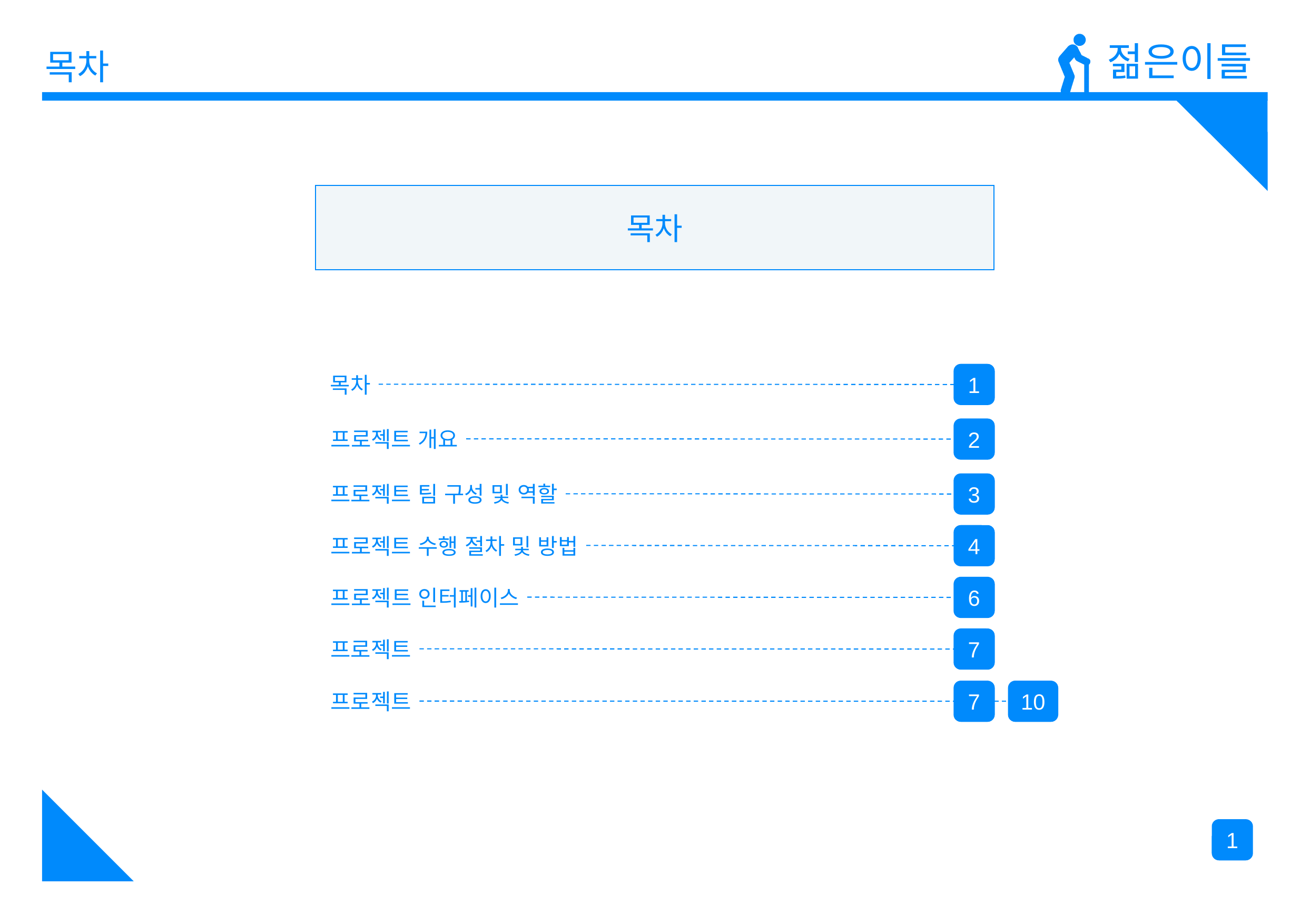

목차
목차
1
목차
2
프로젝트 개요
3
프로젝트 팀 구성 및 역할
4
프로젝트 수행 절차 및 방법
6
프로젝트 인터페이스
7
프로젝트
7
10
프로젝트
1